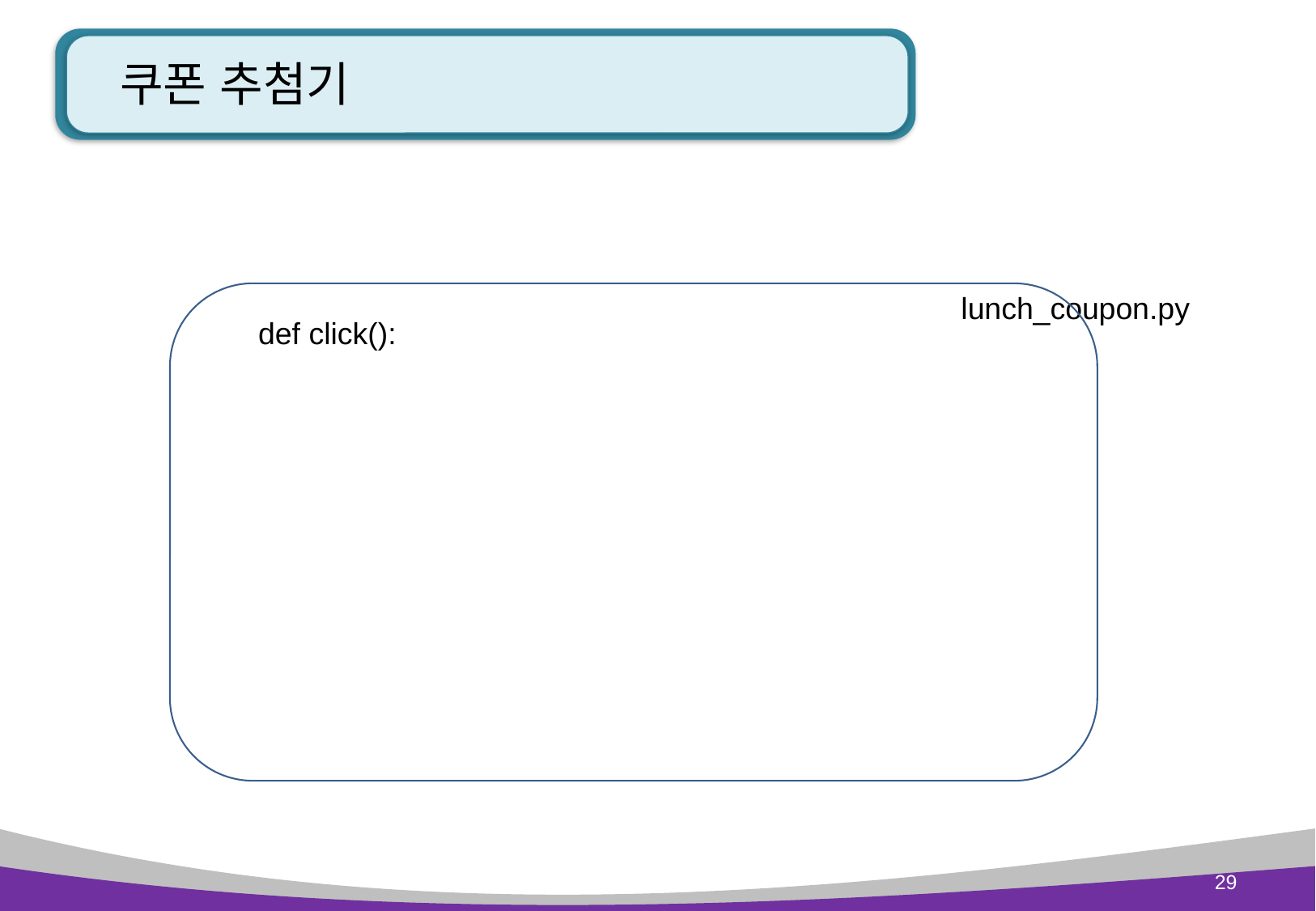

# 쿠폰 추첨기

lunch_coupon.py
def click():
29